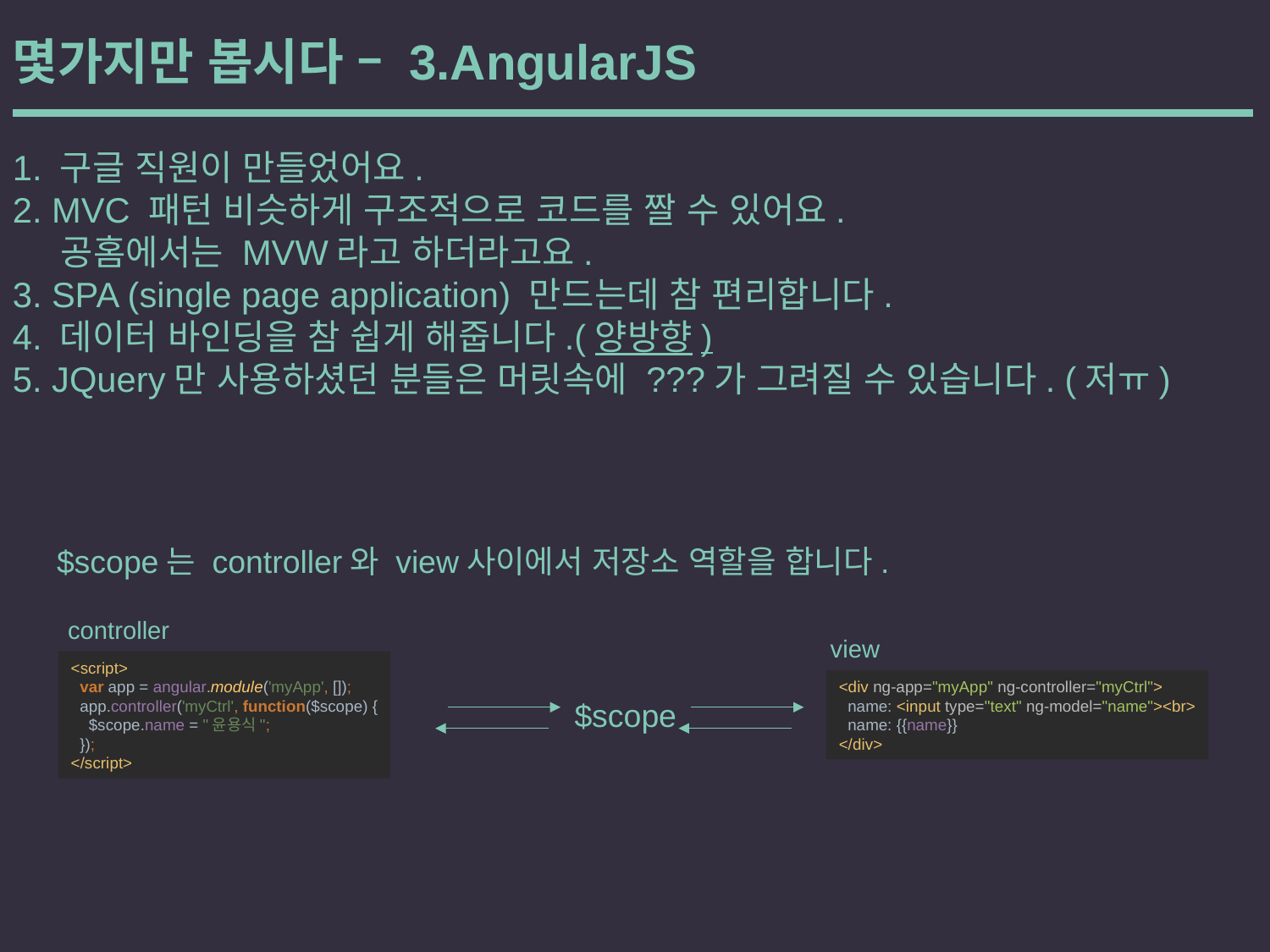

몇가지만 봅시다 – 3.AngularJS
1. 구글 직원이 만들었어요.
2. MVC 패턴 비슷하게 구조적으로 코드를 짤 수 있어요.
    공홈에서는 MVW라고 하더라고요.
3. SPA (single page application) 만드는데 참 편리합니다.
4. 데이터 바인딩을 참 쉽게 해줍니다.(양방향)
5. JQuery만 사용하셨던 분들은 머릿속에 ???가 그려질 수 있습니다. (저ㅠ)
$scope는 controller와 view사이에서 저장소 역할을 합니다.
controller
view
<script>
  var app = angular.module('myApp', []);
  app.controller('myCtrl', function($scope) {
    $scope.name = "윤용식";
  });
</script>
<div ng-app="myApp" ng-controller="myCtrl">
  name: <input type="text" ng-model="name"><br>
  name: {{name}}
</div>
$scope